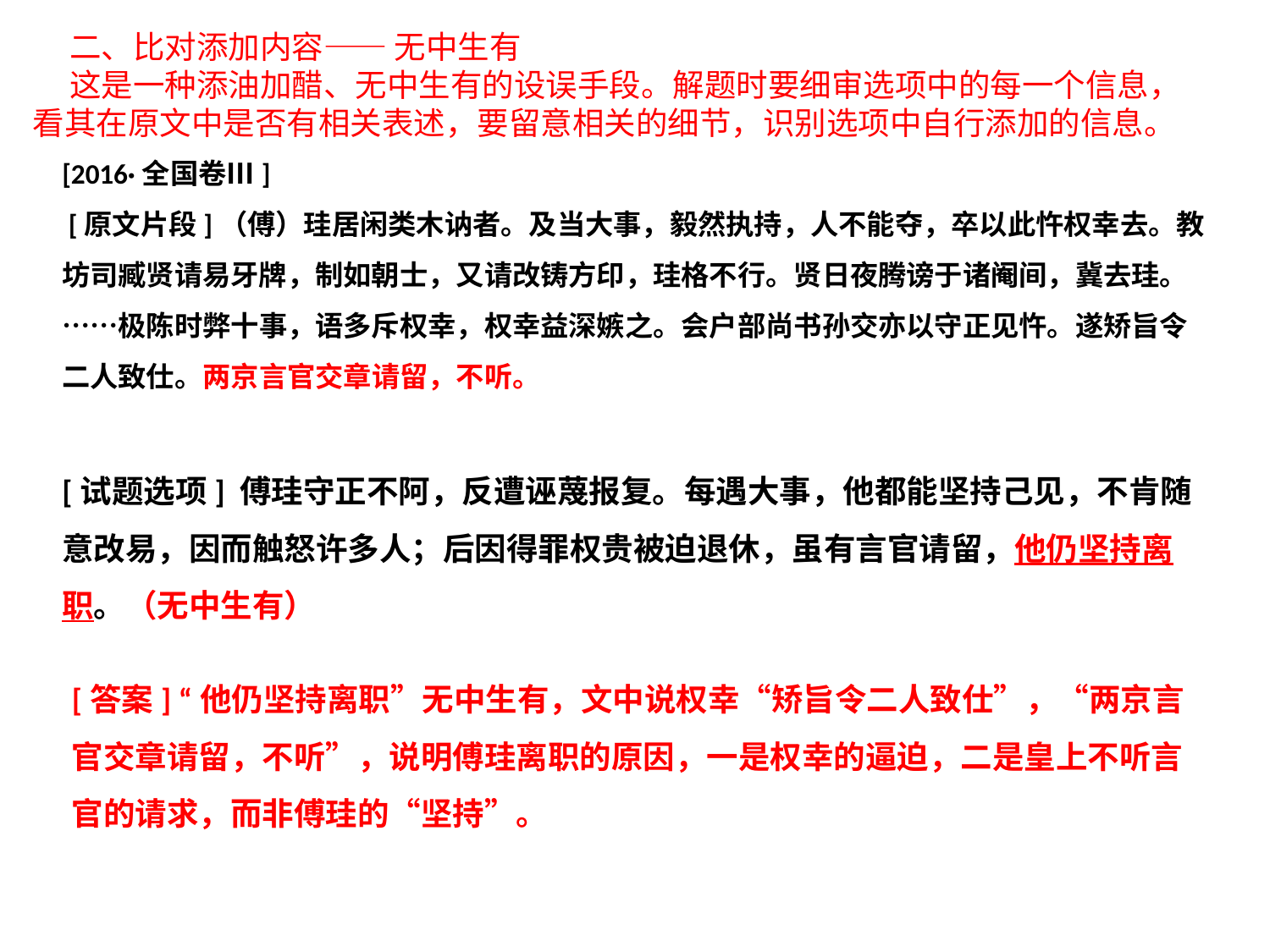

二、比对添加内容—— 无中生有
这是一种添油加醋、无中生有的设误手段。解题时要细审选项中的每一个信息，看其在原文中是否有相关表述，要留意相关的细节，识别选项中自行添加的信息。

[2016·全国卷Ⅲ]
 [原文片段]（傅）珪居闲类木讷者。及当大事，毅然执持，人不能夺，卒以此忤权幸去。教坊司臧贤请易牙牌，制如朝士，又请改铸方印，珪格不行。贤日夜腾谤于诸阉间，冀去珪。……极陈时弊十事，语多斥权幸，权幸益深嫉之。会户部尚书孙交亦以守正见忤。遂矫旨令二人致仕。两京言官交章请留，不听。

[试题选项] 傅珪守正不阿，反遭诬蔑报复。每遇大事，他都能坚持己见，不肯随意改易，因而触怒许多人；后因得罪权贵被迫退休，虽有言官请留，他仍坚持离职。（无中生有）

[答案] “他仍坚持离职”无中生有，文中说权幸“矫旨令二人致仕”，“两京言官交章请留，不听”，说明傅珪离职的原因，一是权幸的逼迫，二是皇上不听言官的请求，而非傅珪的“坚持”。